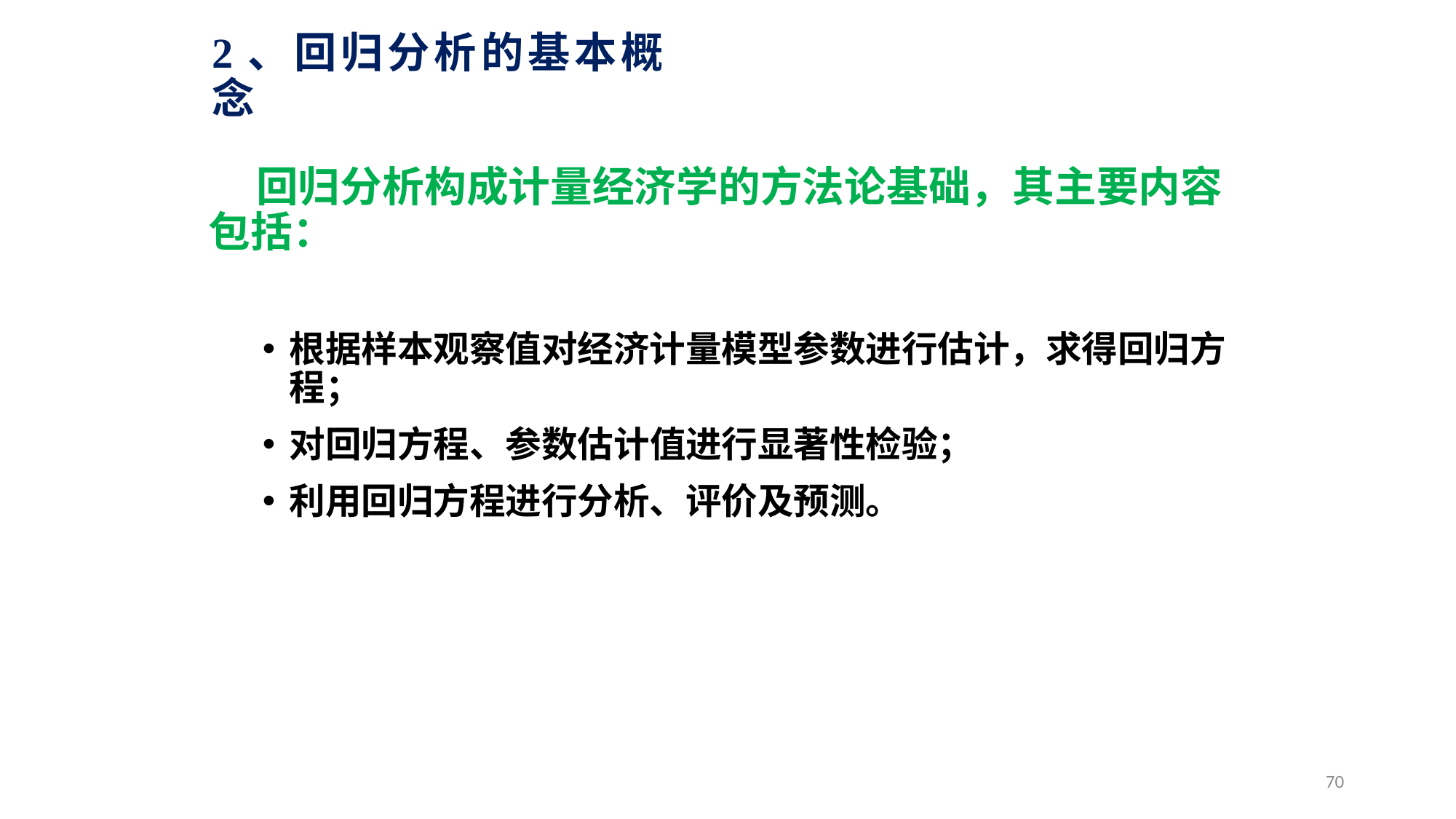

# 2、回归分析的基本概念
    回归分析构成计量经济学的方法论基础，其主要内容包括：

根据样本观察值对经济计量模型参数进行估计，求得回归方程；
对回归方程、参数估计值进行显著性检验；
利用回归方程进行分析、评价及预测。
70